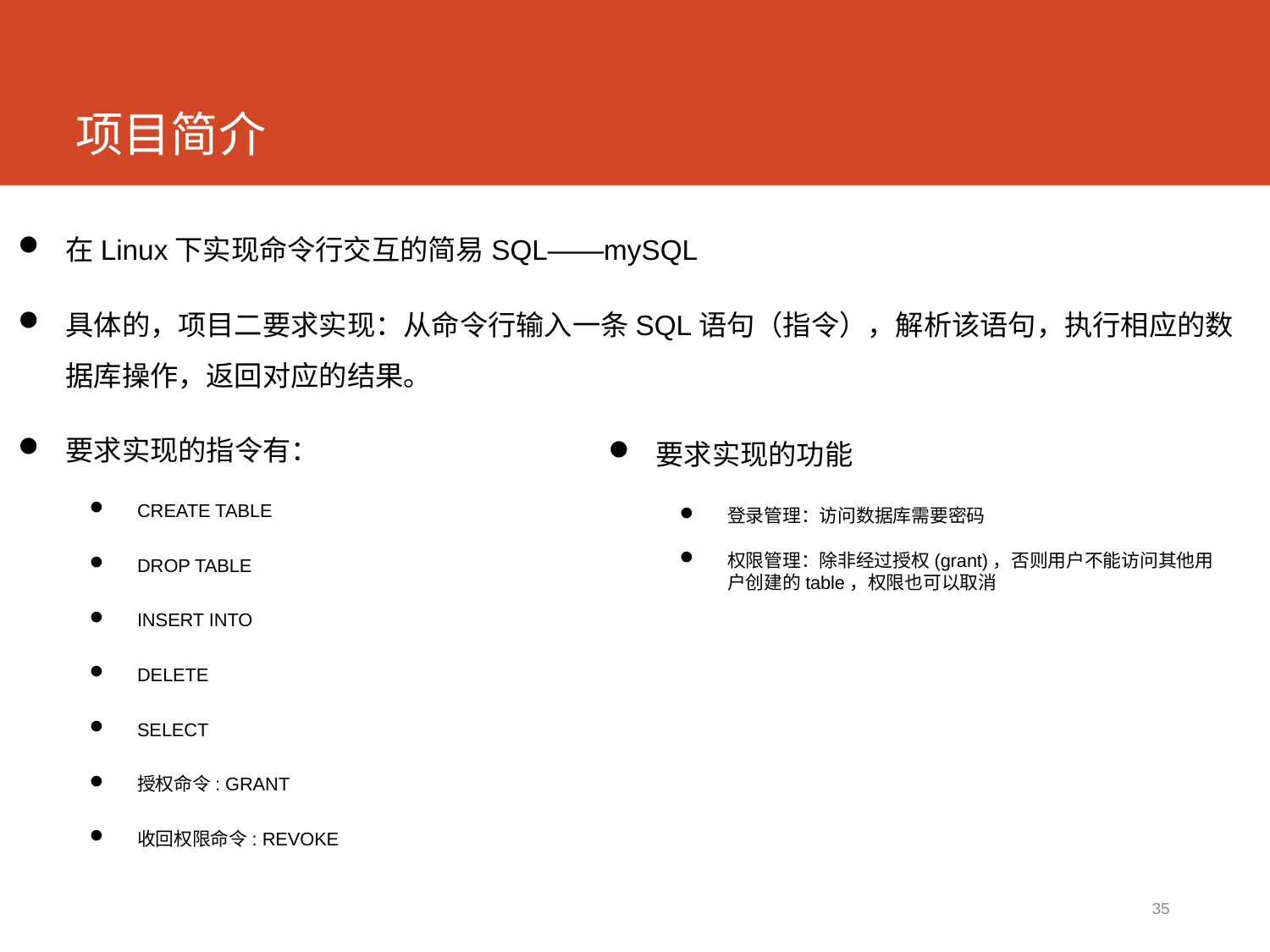

# 项目简介
在Linux下实现命令行交互的简易SQL——mySQL
具体的，项目二要求实现：从命令行输入一条SQL语句（指令），解析该语句，执行相应的数据库操作，返回对应的结果。
要求实现的指令有：
CREATE TABLE
DROP TABLE
INSERT INTO
DELETE
SELECT
授权命令: GRANT
收回权限命令: REVOKE
要求实现的功能

登录管理：访问数据库需要密码

权限管理：除非经过授权(grant)，否则用户不能访问其他用户创建的table，权限也可以取消
35